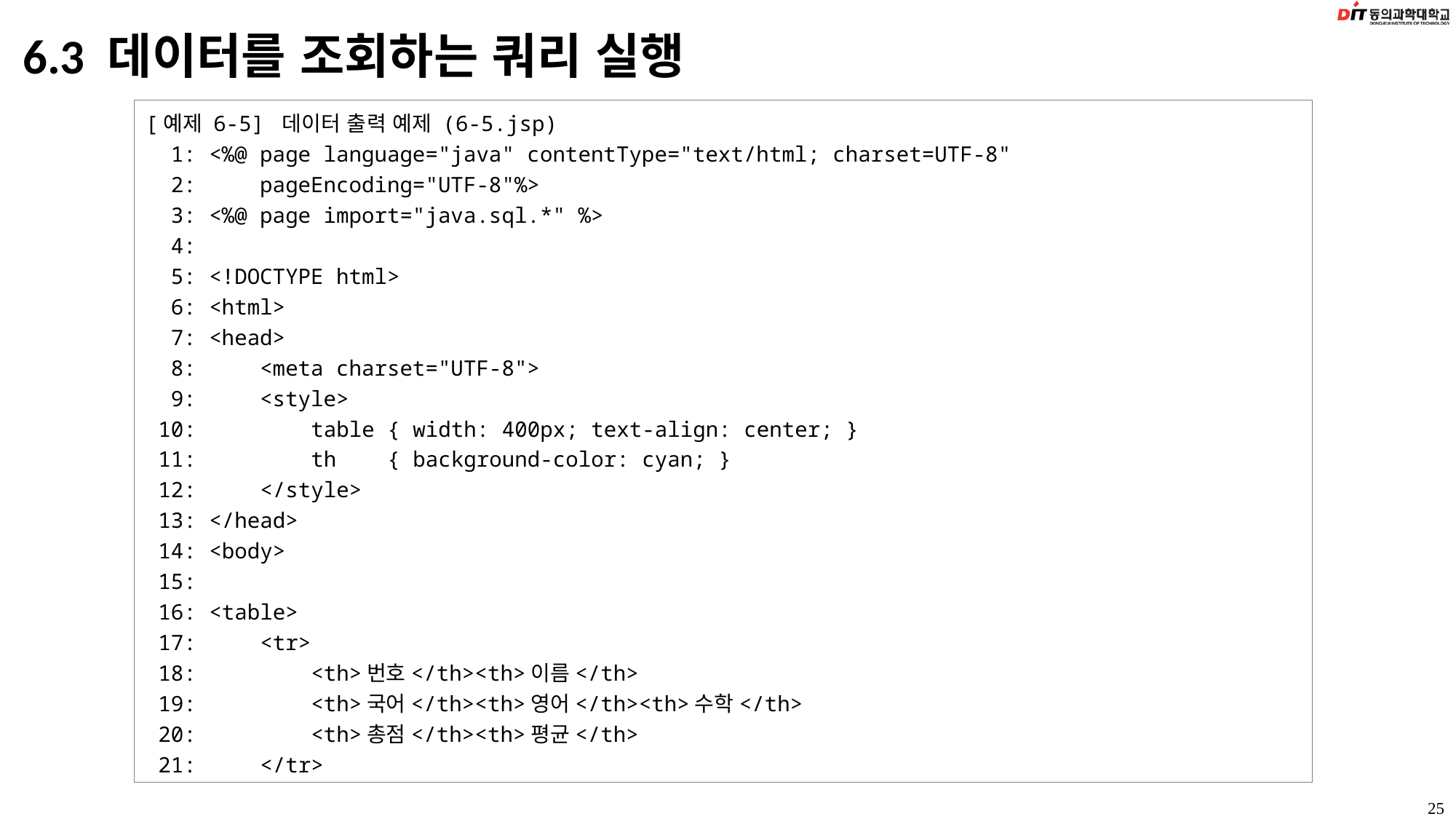

# 6.3 데이터를 조회하는 쿼리 실행
[예제 6-5] 데이터 출력 예제 (6-5.jsp)
  1: <%@ page language="java" contentType="text/html; charset=UTF-8"
  2:     pageEncoding="UTF-8"%>
  3: <%@ page import="java.sql.*" %>
  4:
  5: <!DOCTYPE html>
  6: <html>
  7: <head>
  8:     <meta charset="UTF-8">
  9:     <style>
 10:         table { width: 400px; text-align: center; }
 11:         th    { background-color: cyan; }
 12:     </style>
 13: </head>
 14: <body>
 15:
 16: <table>
 17:     <tr>
 18:         <th>번호</th><th>이름</th>
 19:         <th>국어</th><th>영어</th><th>수학</th>
 20:         <th>총점</th><th>평균</th>
 21:     </tr>
25